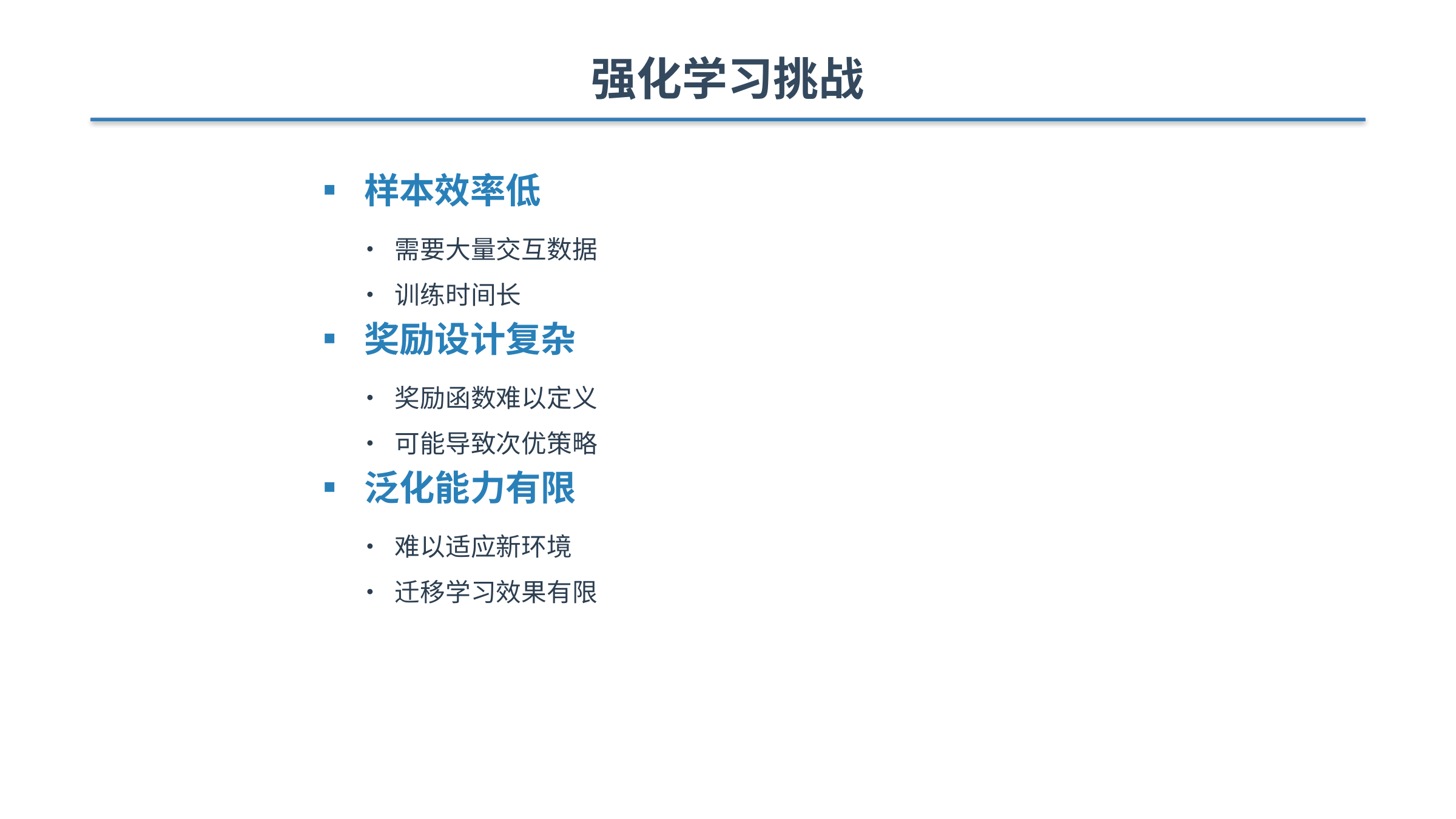

强化学习挑战

▪ 样本效率低
• 需要大量交互数据
• 训练时间长
▪ 奖励设计复杂
• 奖励函数难以定义
• 可能导致次优策略
▪ 泛化能力有限
• 难以适应新环境
• 迁移学习效果有限